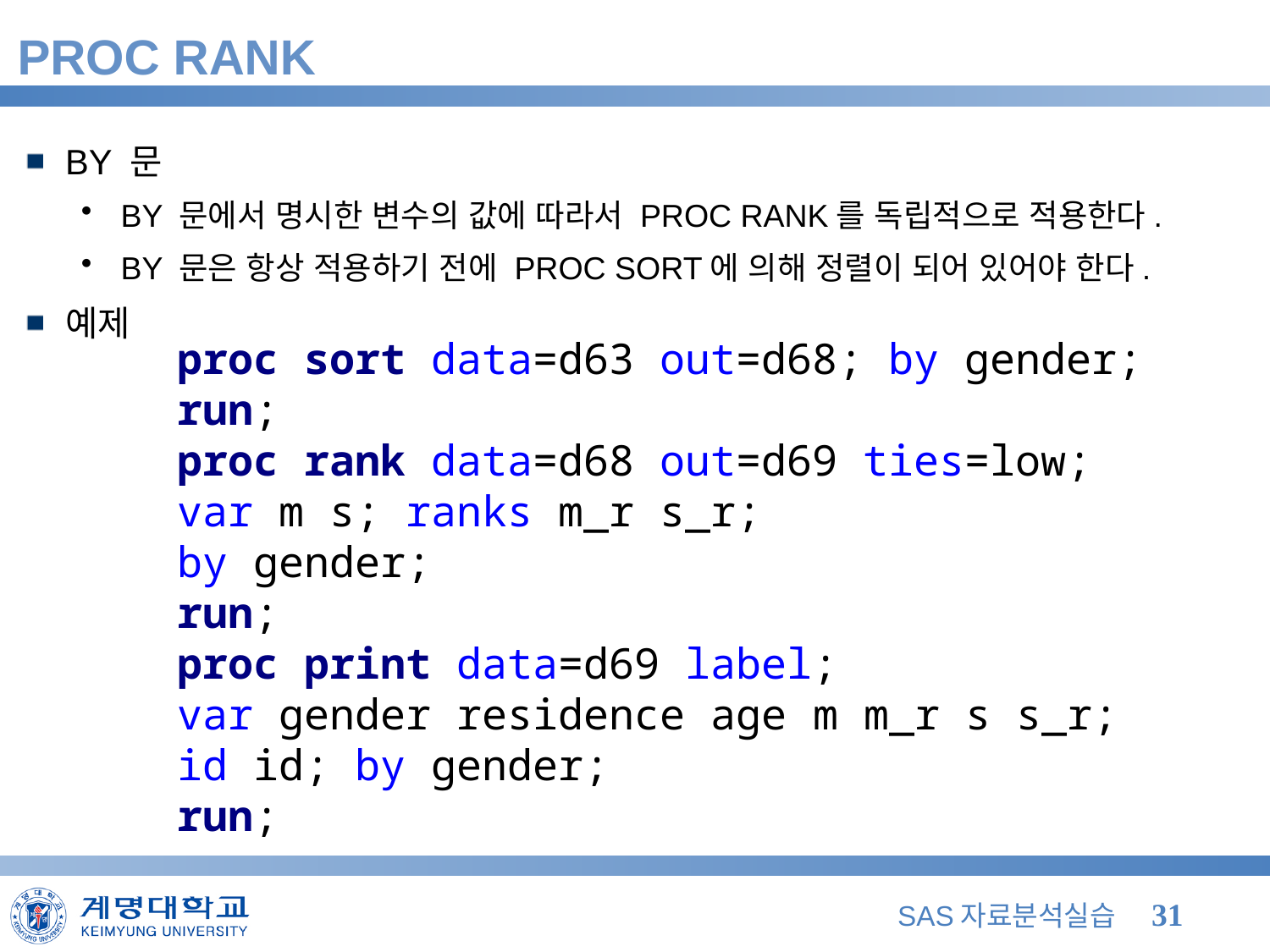

# PROC RANK
BY 문
BY 문에서 명시한 변수의 값에 따라서 PROC RANK를 독립적으로 적용한다.
BY 문은 항상 적용하기 전에 PROC SORT에 의해 정렬이 되어 있어야 한다.
예제

proc sort data=d63 out=d68; by gender; run;
proc rank data=d68 out=d69 ties=low;
var m s; ranks m_r s_r;
by gender;
run;
proc print data=d69 label;
var gender residence age m m_r s s_r;
id id; by gender;
run;